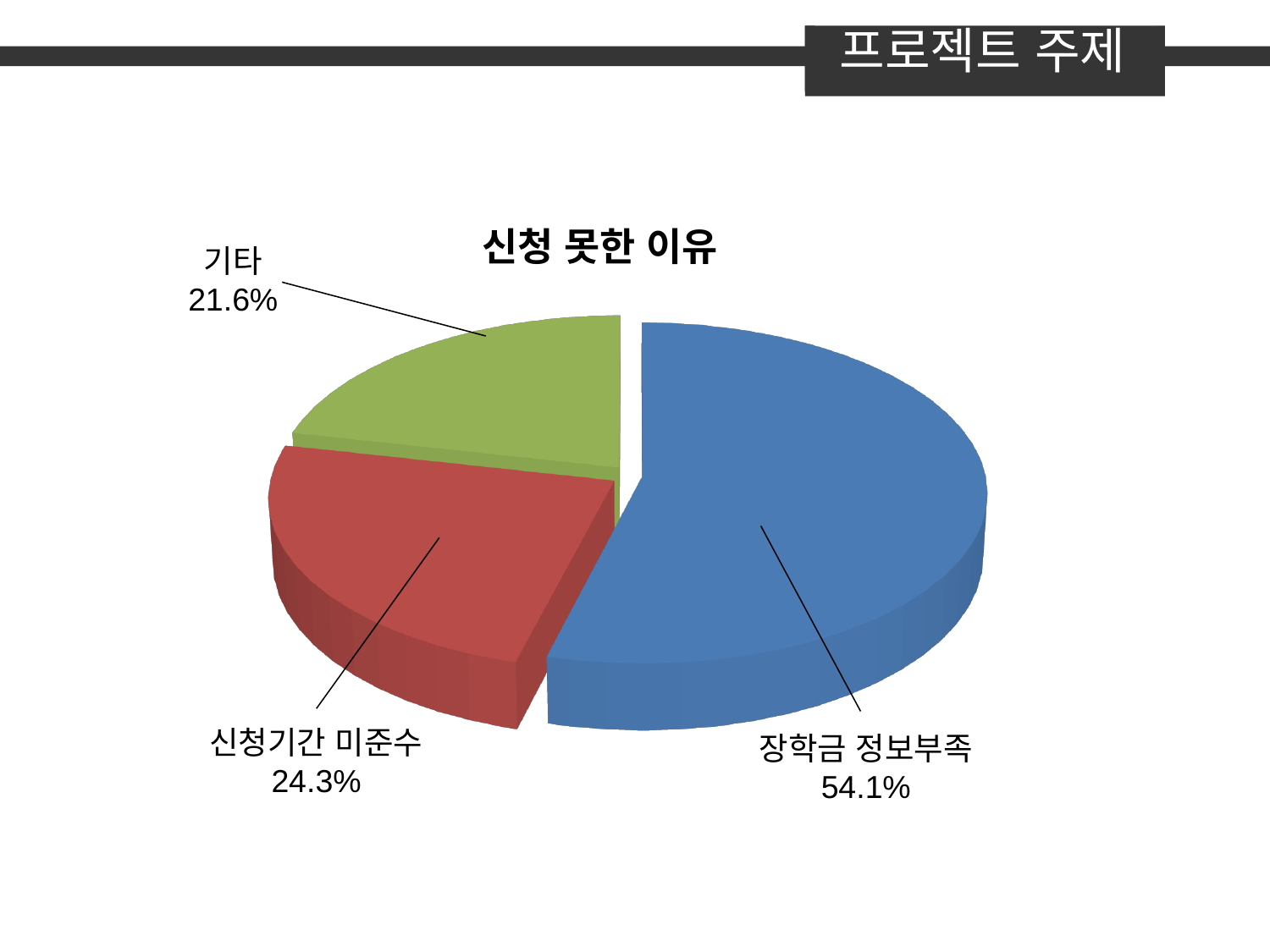

프로젝트 주제

신청 못한 이유

기타
21.6%

[unsupported chart]

장학금 정보부족
54.1%

신청기간 미준수
24.3%